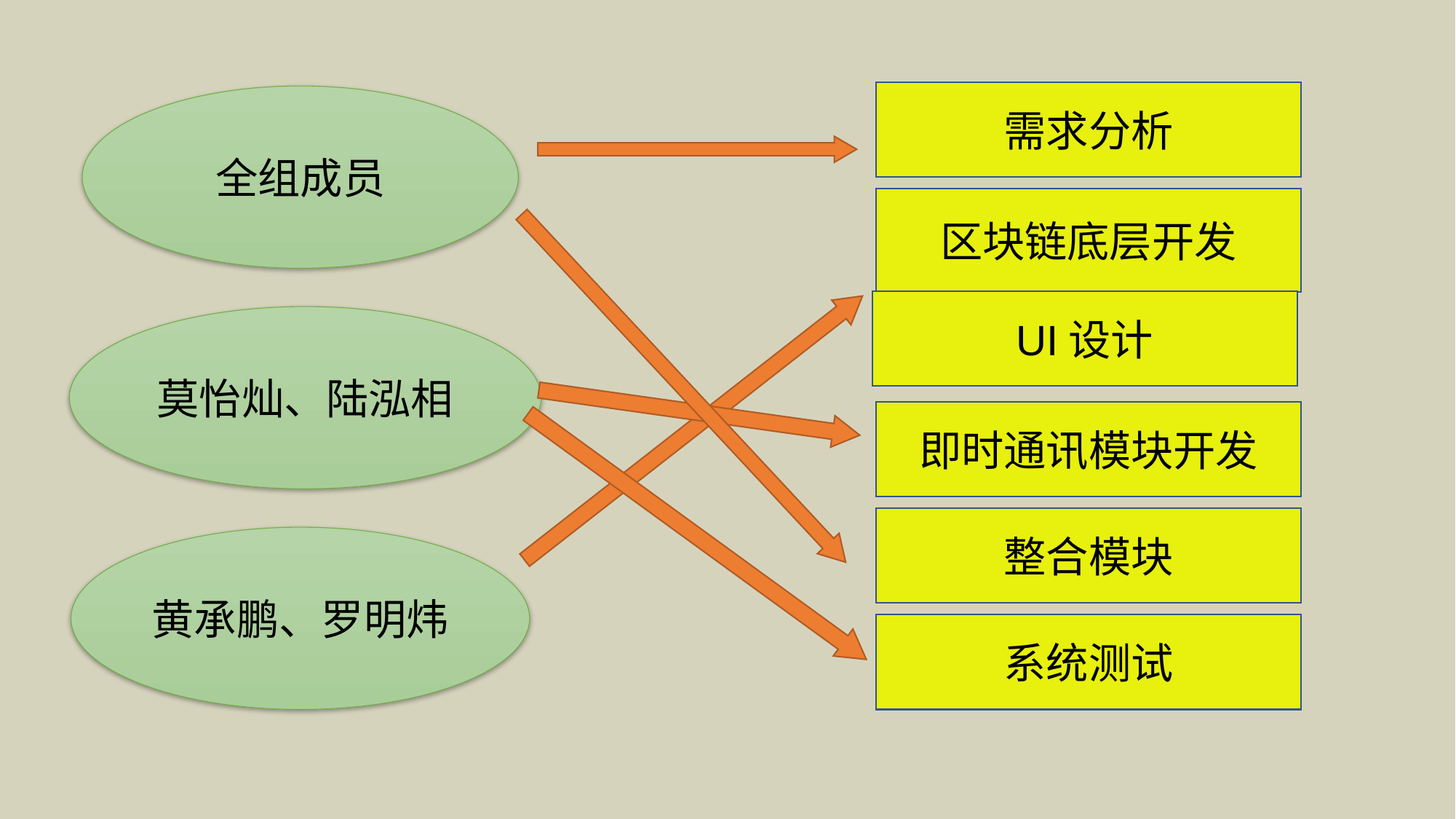

需求分析
全组成员

区块链底层开发
UI设计
莫怡灿、陆泓相

即时通讯模块开发

整合模块

黄承鹏、罗明炜
系统测试